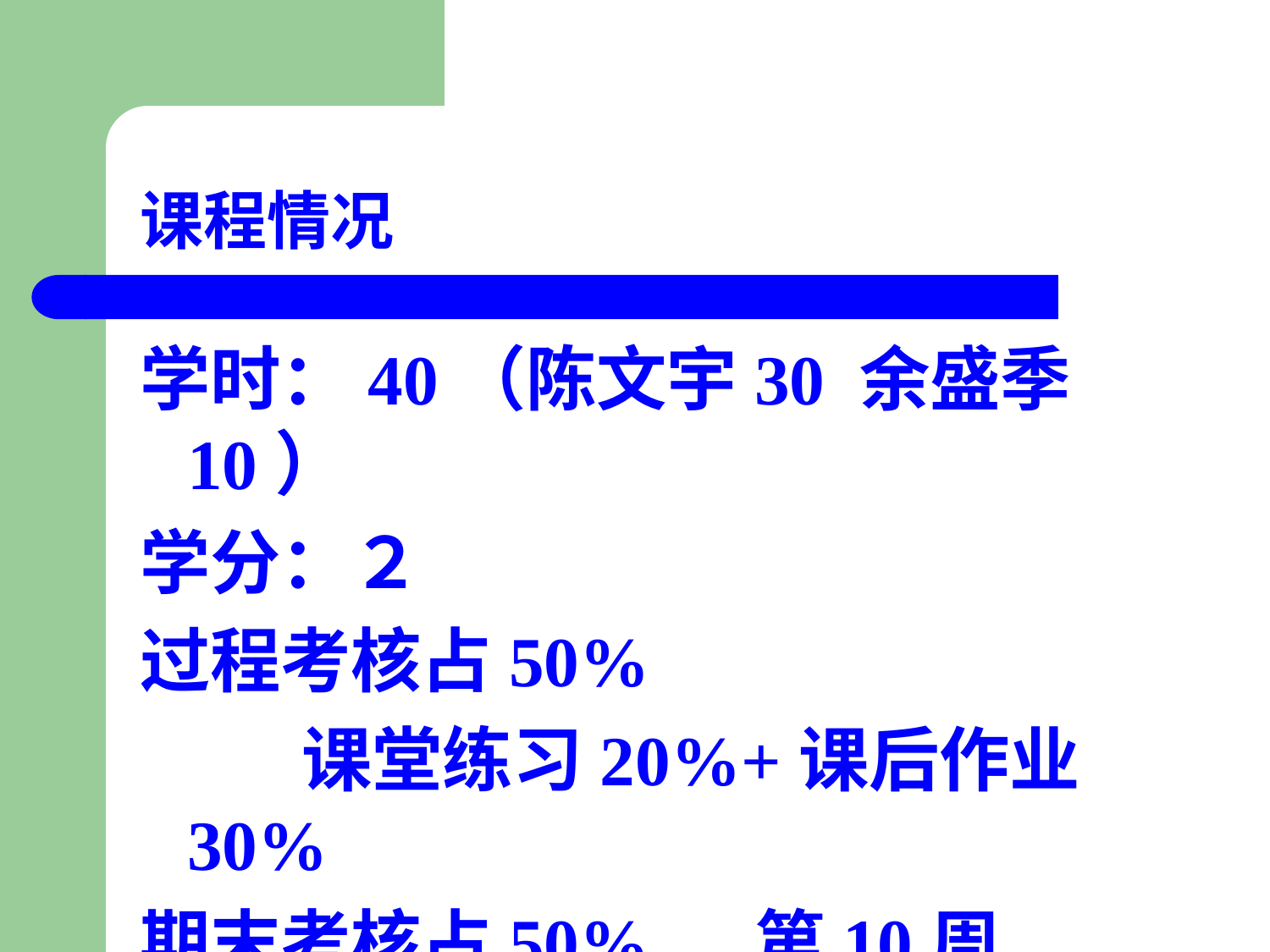

# 课程情况
学时：40（陈文宇30 余盛季10）
学分：２
过程考核占50%
         课堂练习20%+课后作业30%
期末考核占50%     第10周